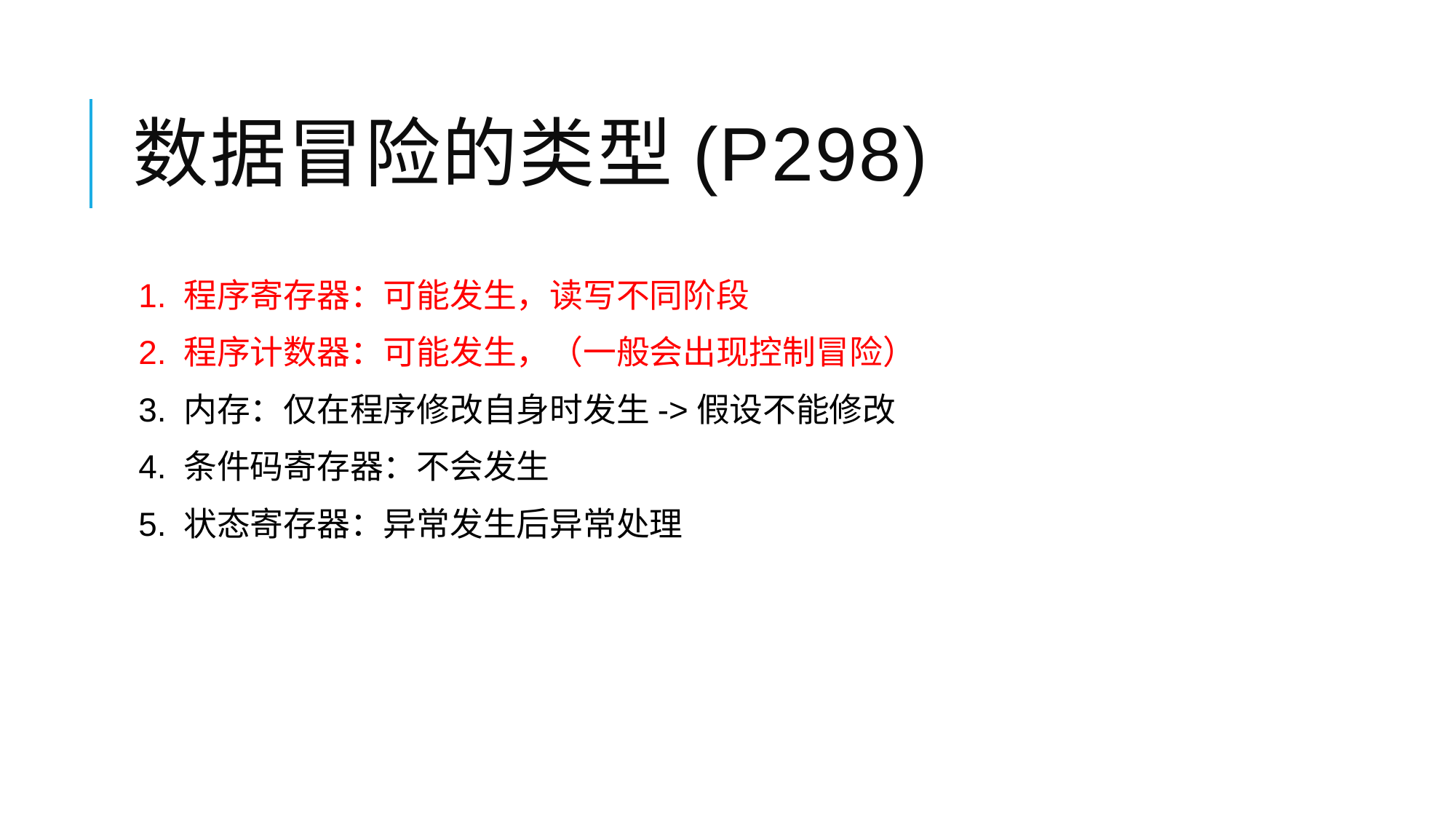

# 数据冒险的类型(p298)
1. 程序寄存器：可能发生，读写不同阶段
2. 程序计数器：可能发生，（一般会出现控制冒险）
3. 内存：仅在程序修改自身时发生->假设不能修改
4. 条件码寄存器：不会发生
5. 状态寄存器：异常发生后异常处理